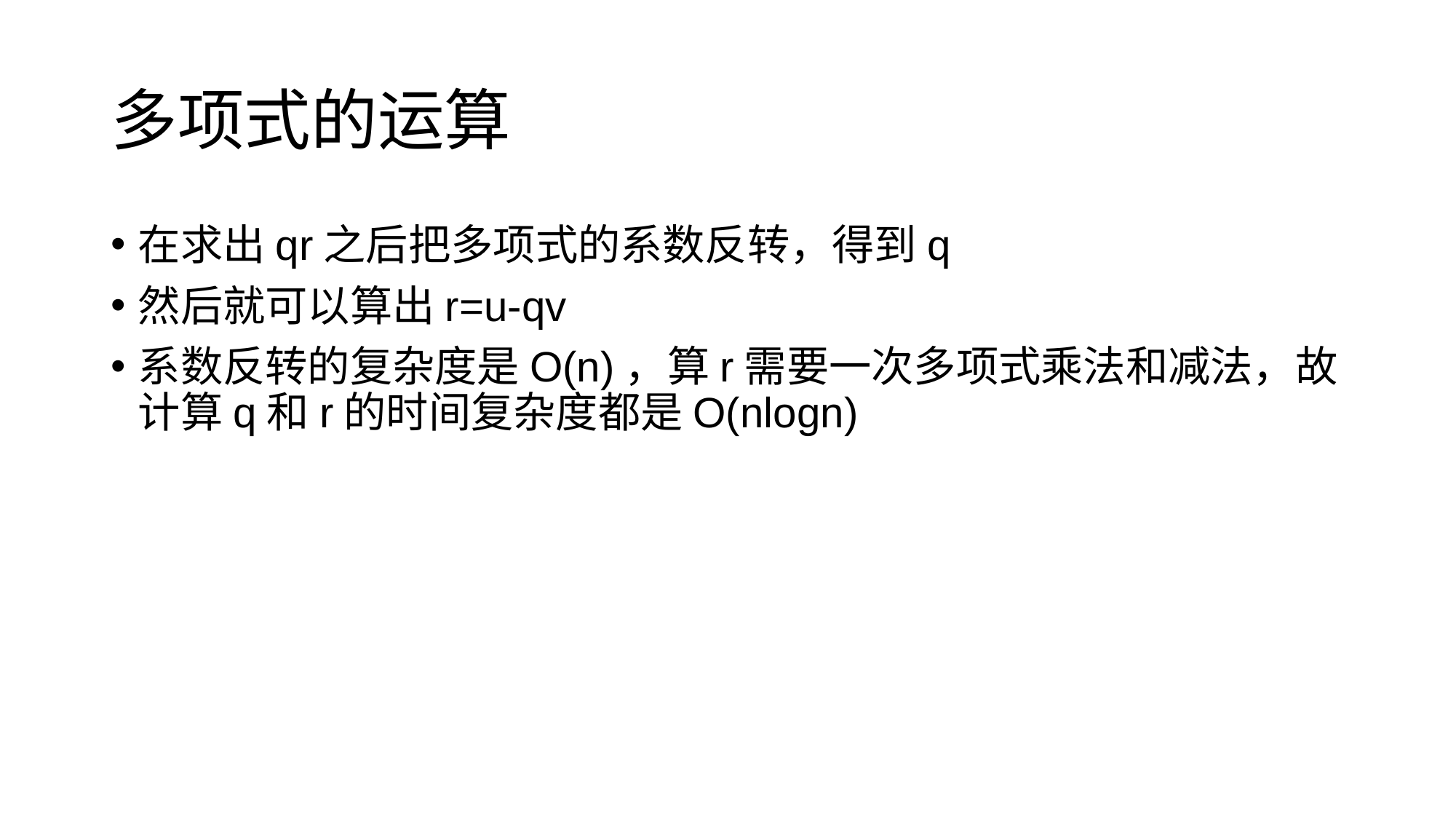

# 多项式的运算
在求出qr之后把多项式的系数反转，得到q
然后就可以算出r=u-qv
系数反转的复杂度是O(n)，算r需要一次多项式乘法和减法，故计算q和r的时间复杂度都是O(nlogn)